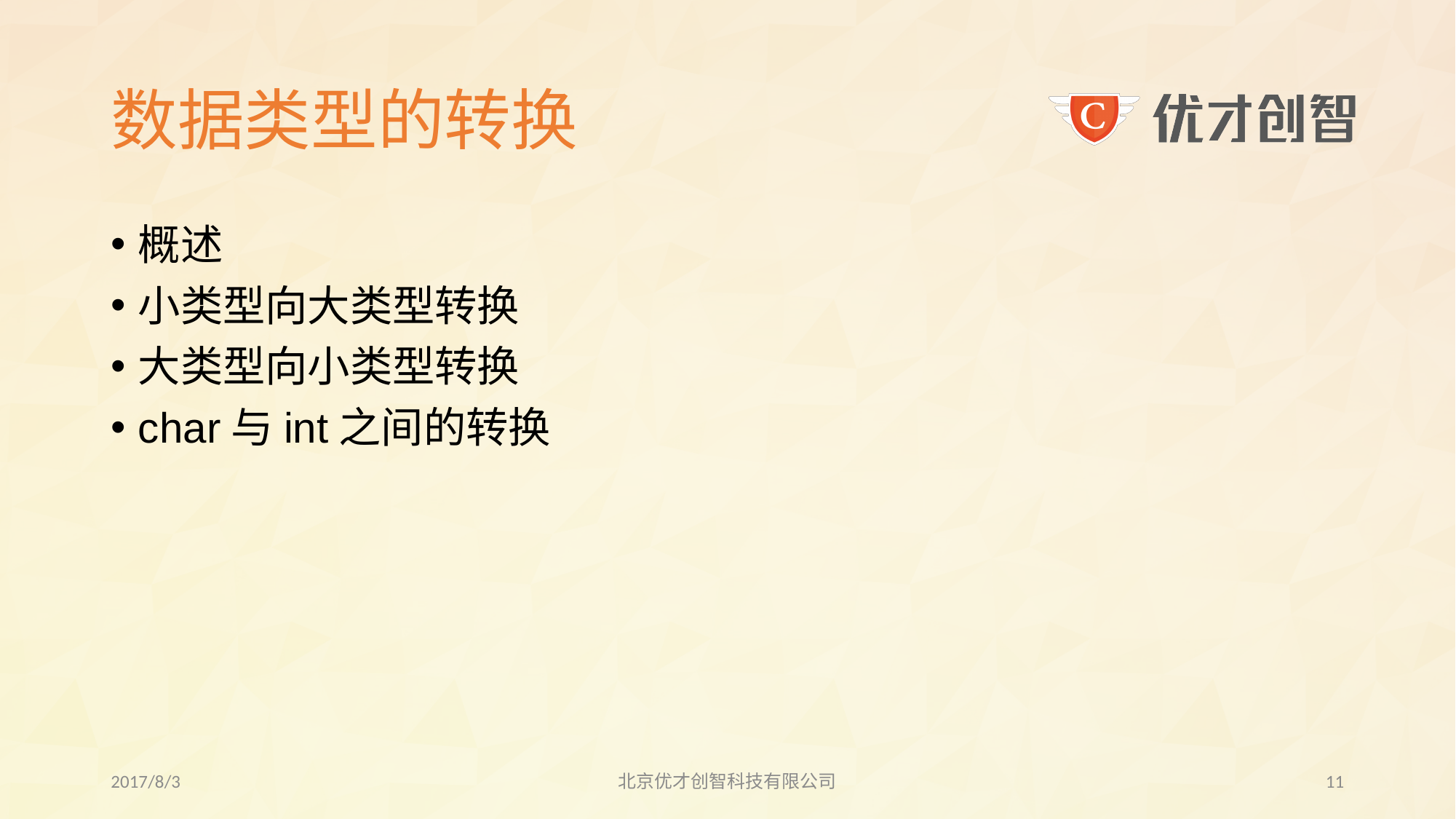

# 数据类型的转换
概述
小类型向大类型转换
大类型向小类型转换
char与int之间的转换
2017/8/3
北京优才创智科技有限公司
11